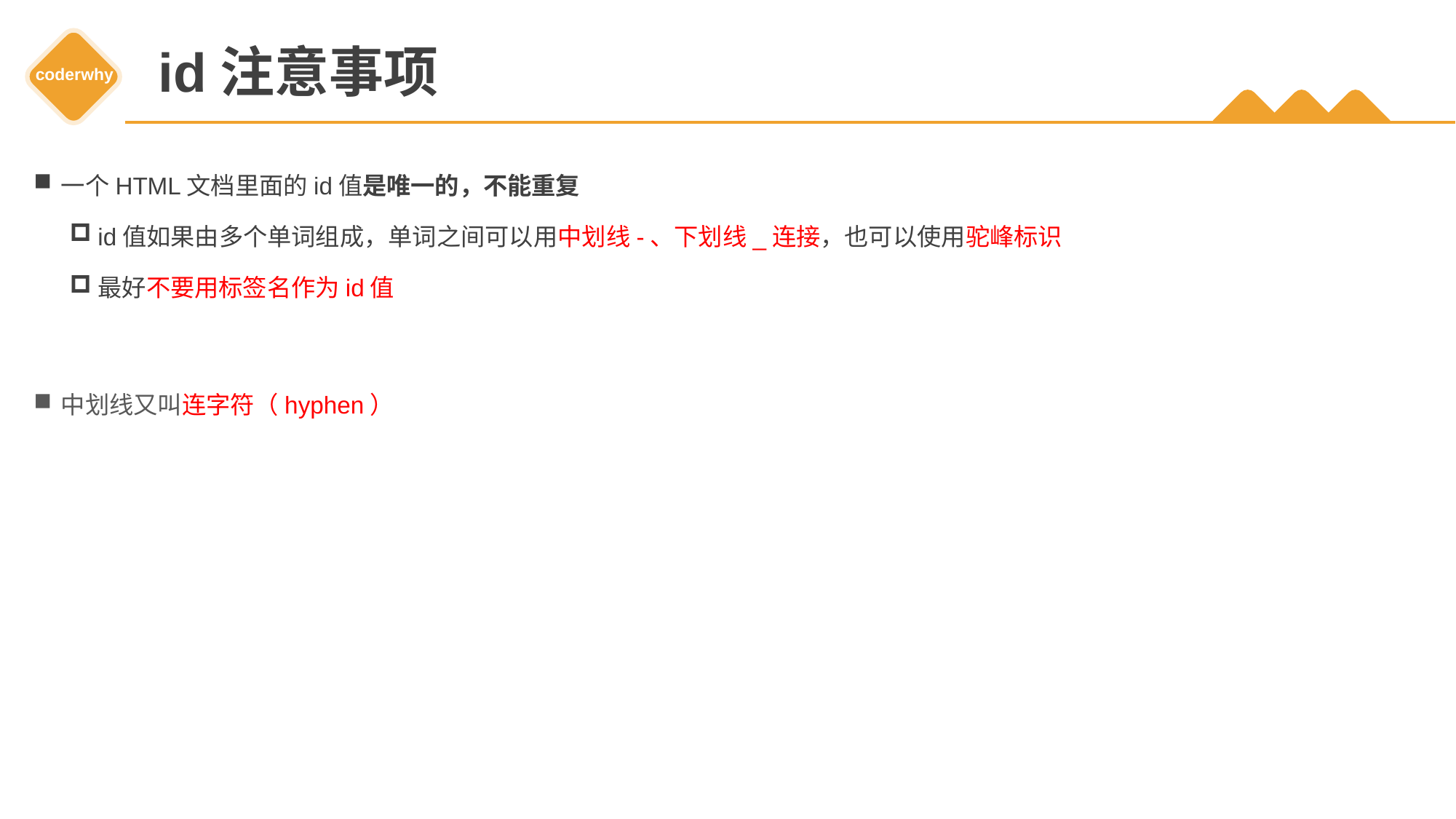

# id注意事项
一个HTML文档里面的id值是唯一的，不能重复
id值如果由多个单词组成，单词之间可以用中划线-、下划线_连接，也可以使用驼峰标识
最好不要用标签名作为id值

中划线又叫连字符（hyphen）